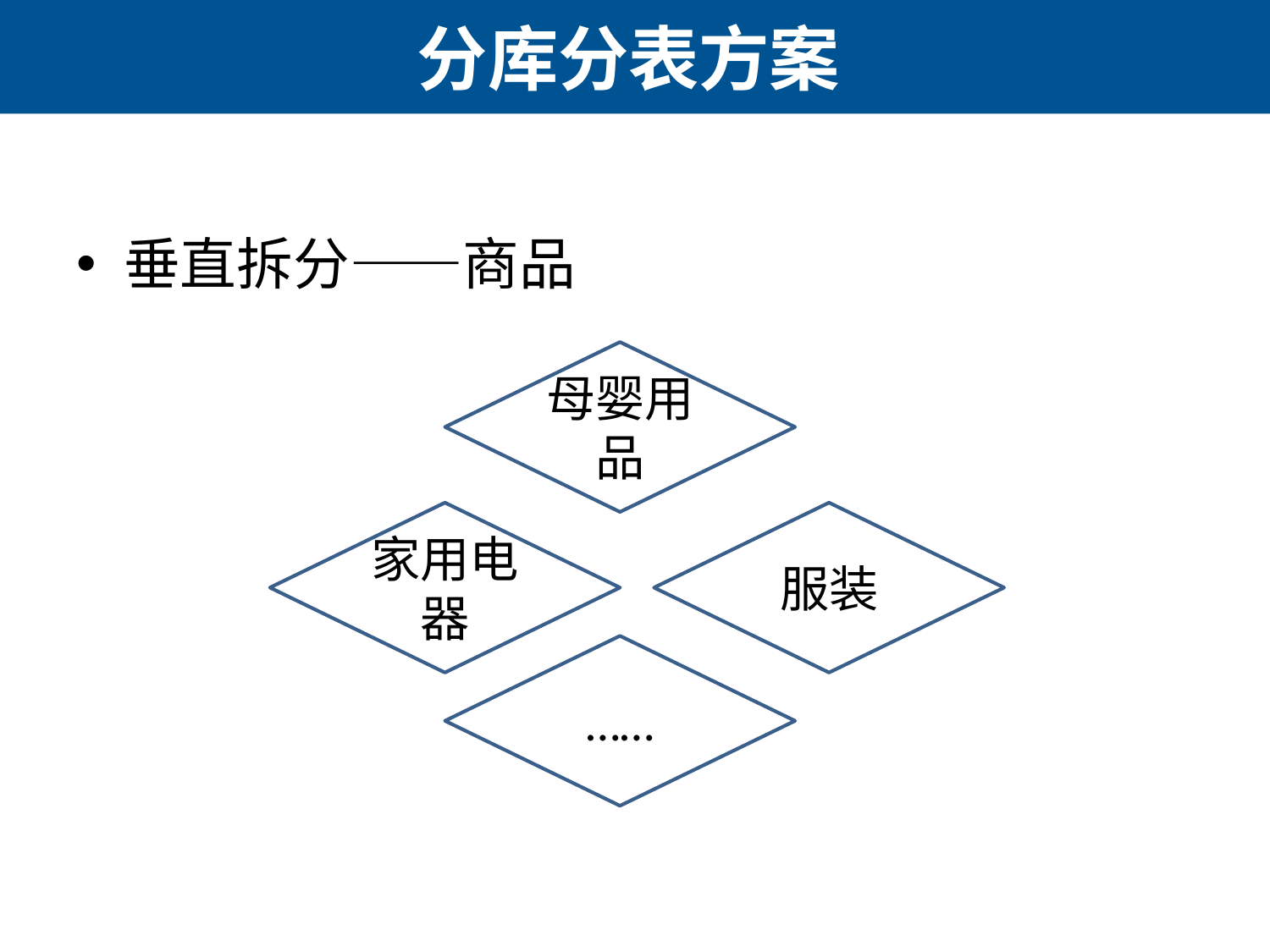

# 分库分表方案
垂直拆分——商品
母婴用品
家用电器
服装
……